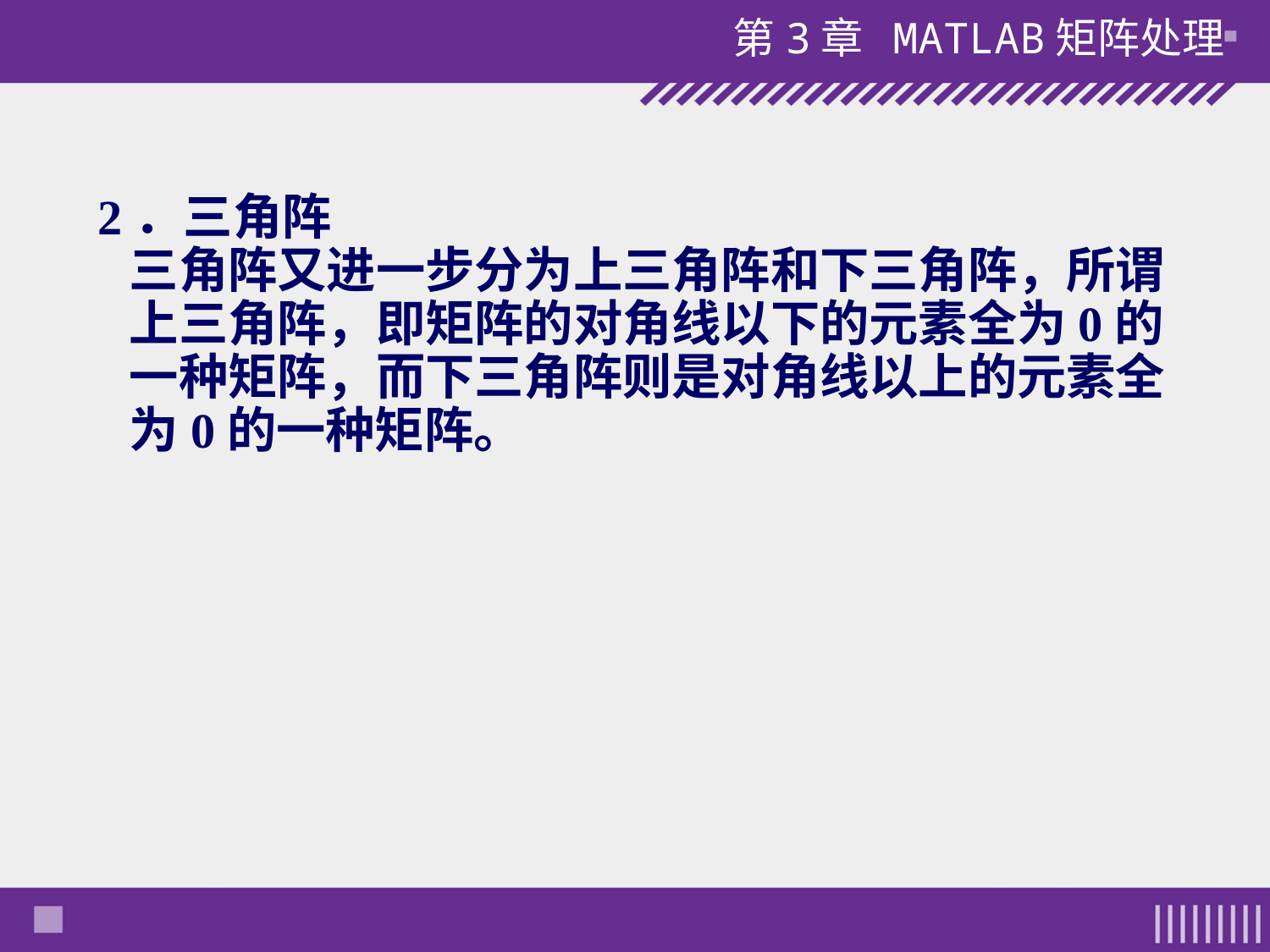

2．三角阵
三角阵又进一步分为上三角阵和下三角阵，所谓上三角阵，即矩阵的对角线以下的元素全为0的一种矩阵，而下三角阵则是对角线以上的元素全为0的一种矩阵。